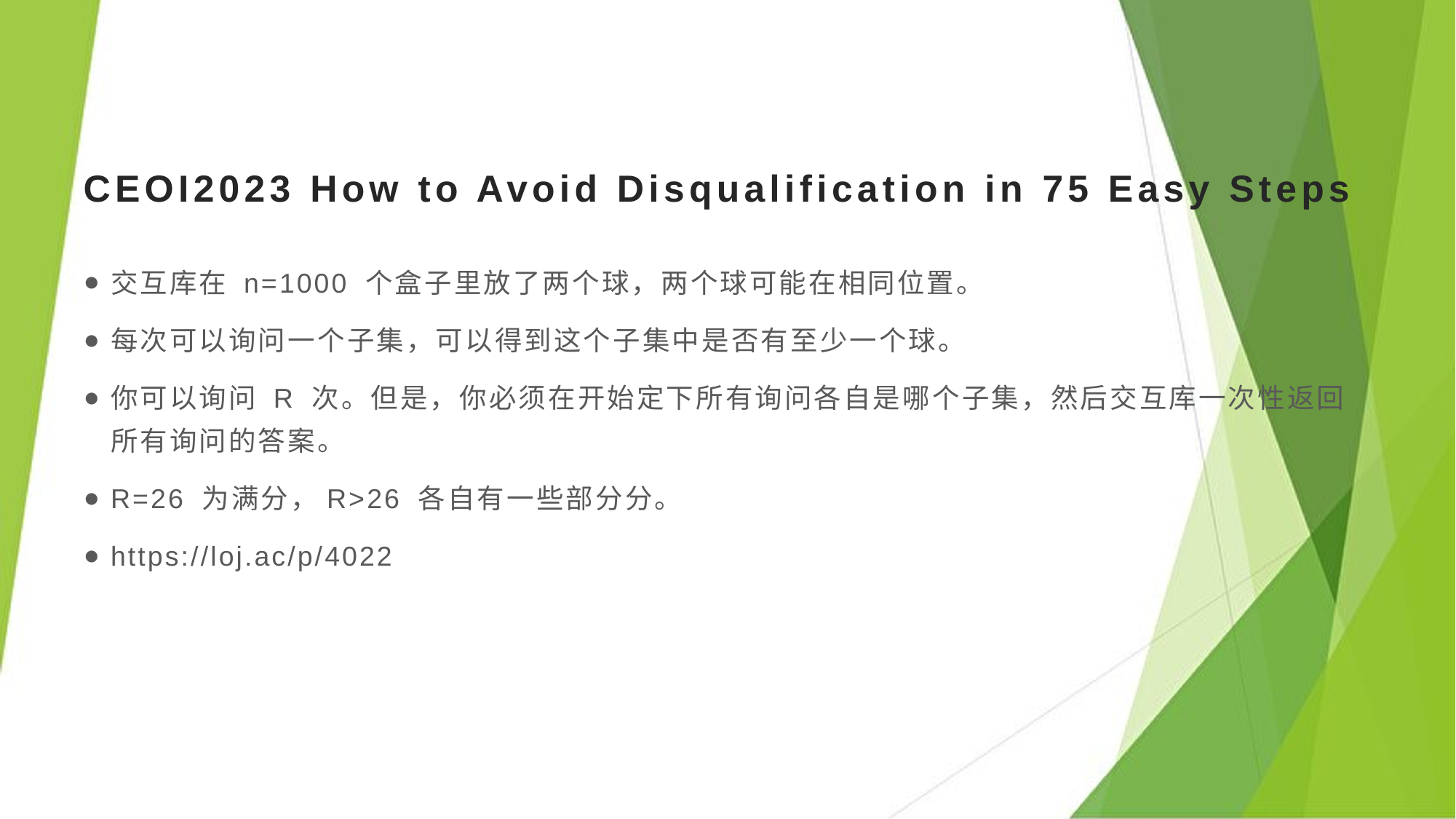

# CEOI2023 How to Avoid Disqualification in 75 Easy Steps
交互库在 n=1000 个盒子里放了两个球，两个球可能在相同位置。
每次可以询问一个子集，可以得到这个子集中是否有至少一个球。
你可以询问 R 次。但是，你必须在开始定下所有询问各自是哪个子集，然后交互库一次性返回所有询问的答案。
R=26 为满分，R>26 各自有一些部分分。
https://loj.ac/p/4022